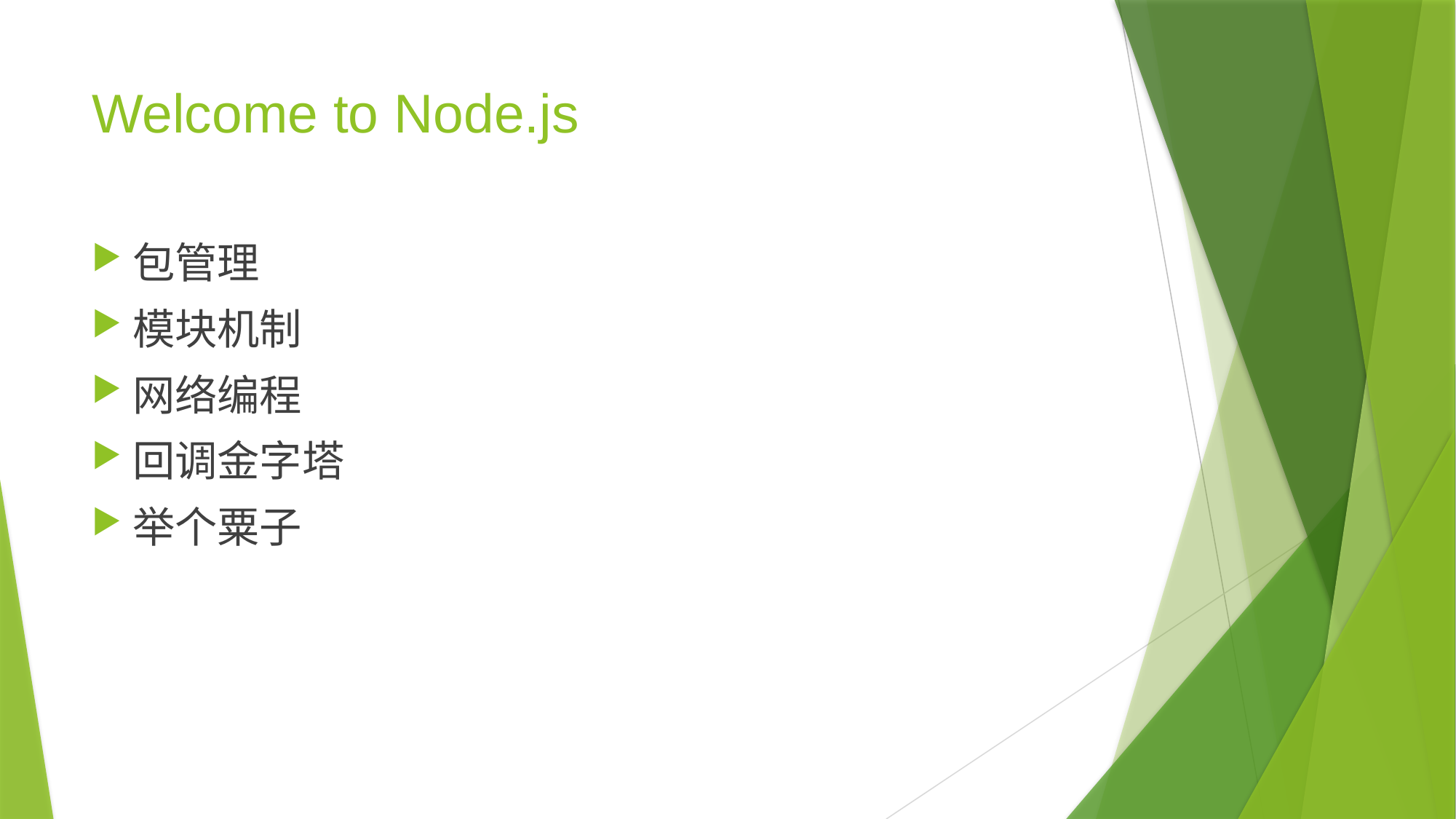

# Welcome to Node.js
包管理
模块机制
网络编程
回调金字塔
举个粟子